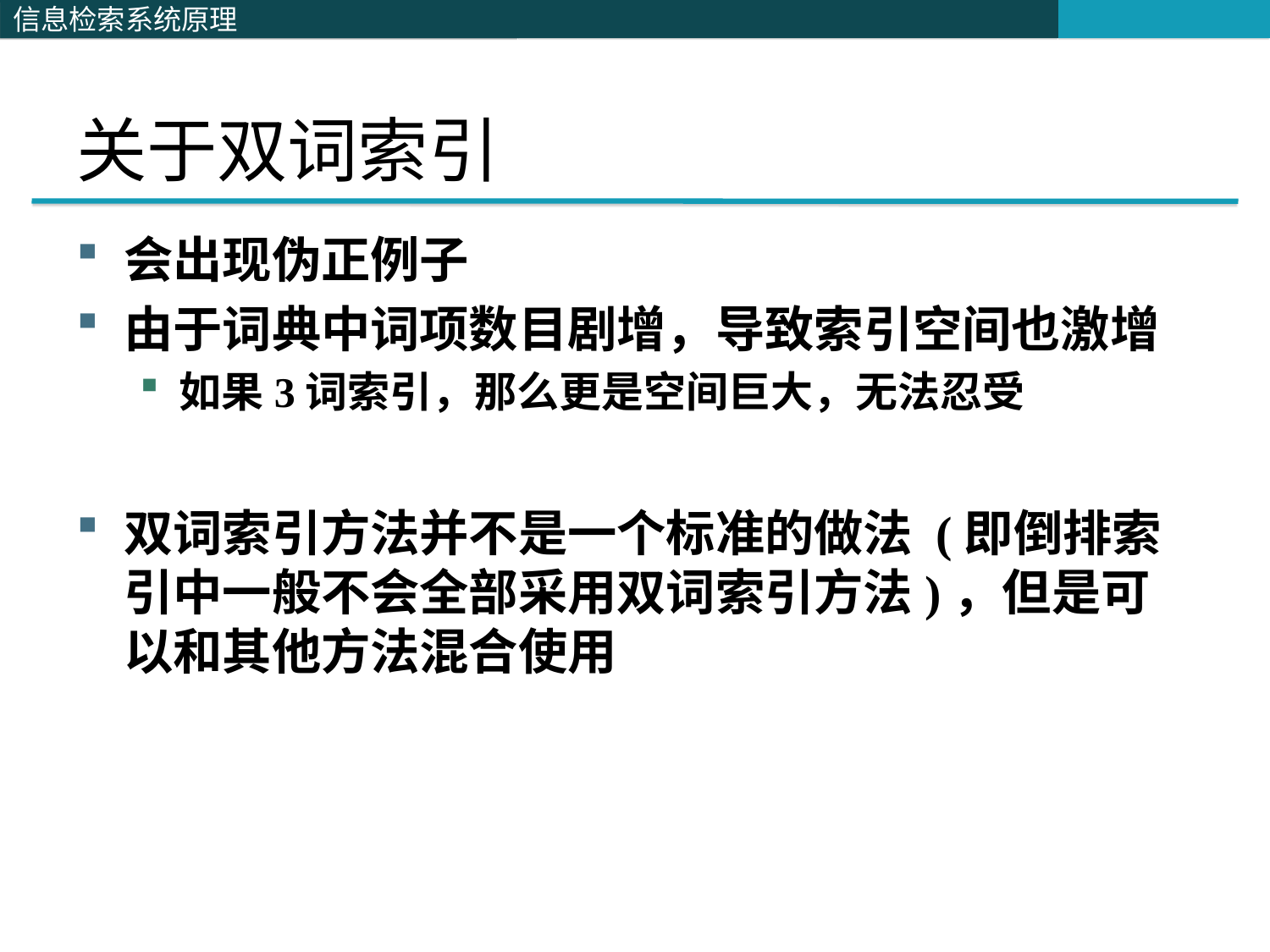

# 关于双词索引
会出现伪正例子
由于词典中词项数目剧增，导致索引空间也激增
如果3词索引，那么更是空间巨大，无法忍受

双词索引方法并不是一个标准的做法 (即倒排索引中一般不会全部采用双词索引方法)，但是可以和其他方法混合使用